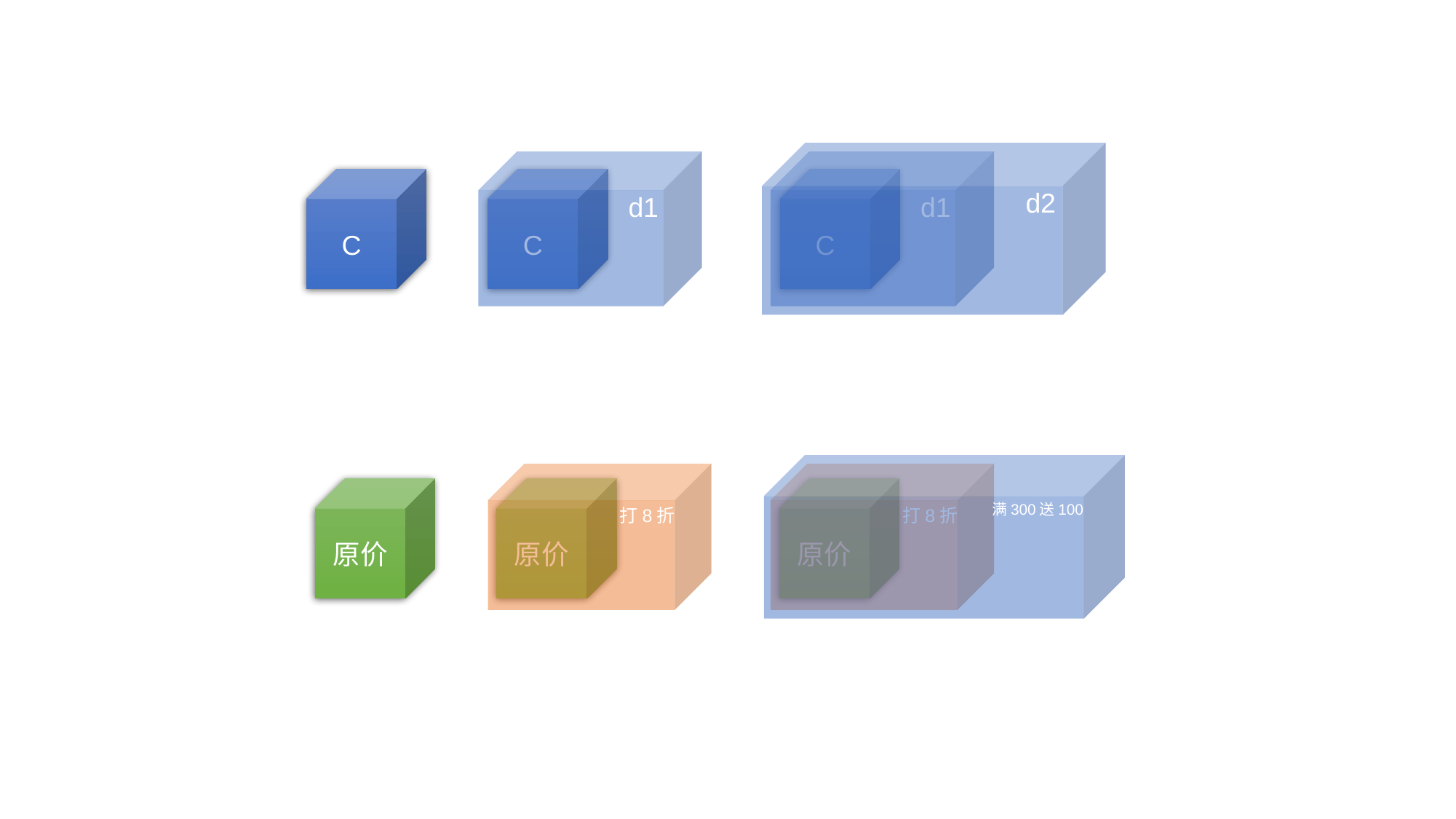

C
C
C
d2
d1
d1

满300送100

打8折

打8折
原价
原价
原价